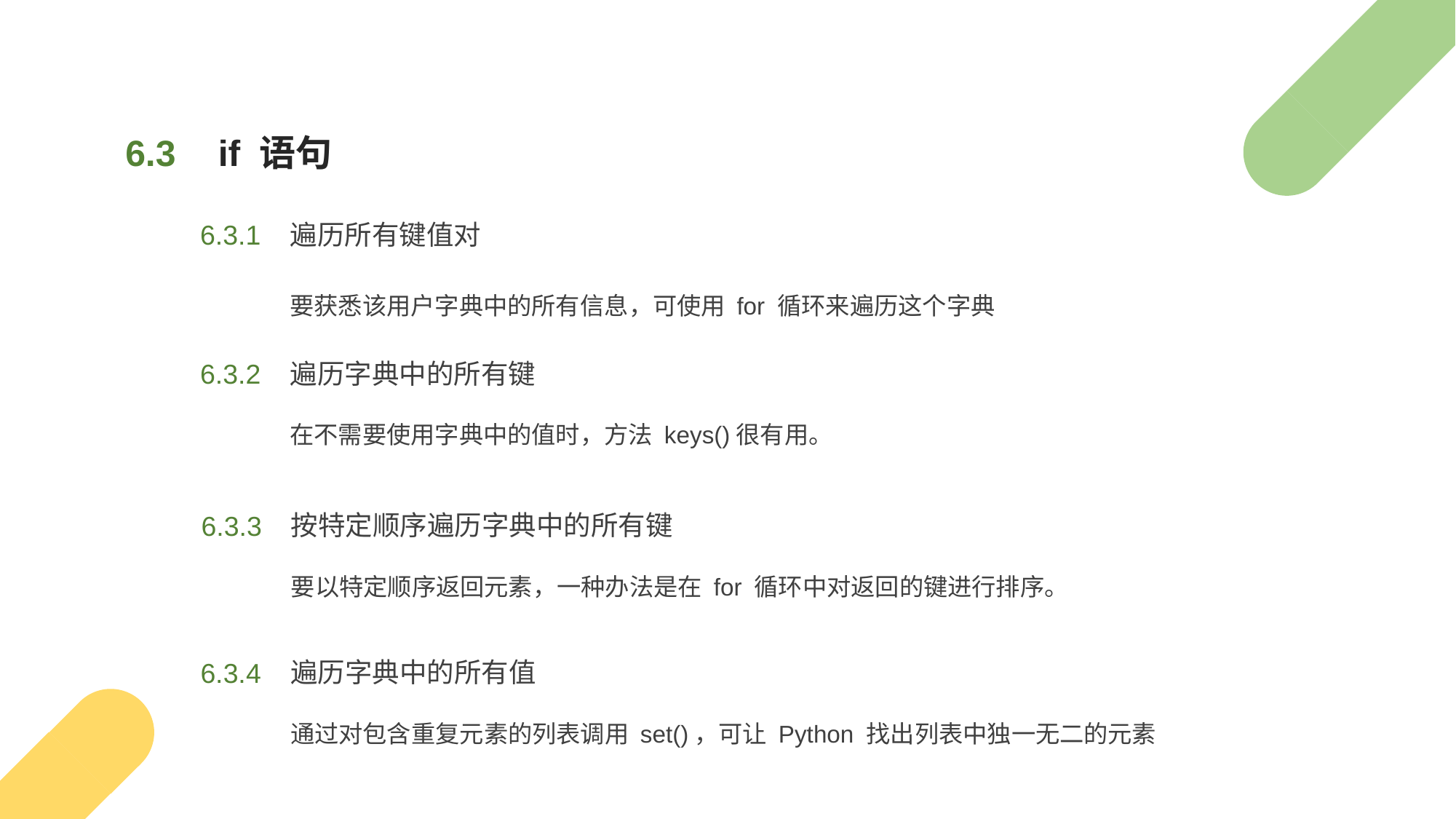

if 语句
6.3
6.3.1
遍历所有键值对
要获悉该用户字典中的所有信息，可使用 for 循环来遍历这个字典
遍历字典中的所有键
6.3.2
在不需要使用字典中的值时，方法 keys()很有用。
按特定顺序遍历字典中的所有键
6.3.3
要以特定顺序返回元素，一种办法是在 for 循环中对返回的键进行排序。
遍历字典中的所有值
6.3.4
通过对包含重复元素的列表调用 set()，可让 Python 找出列表中独一无二的元素